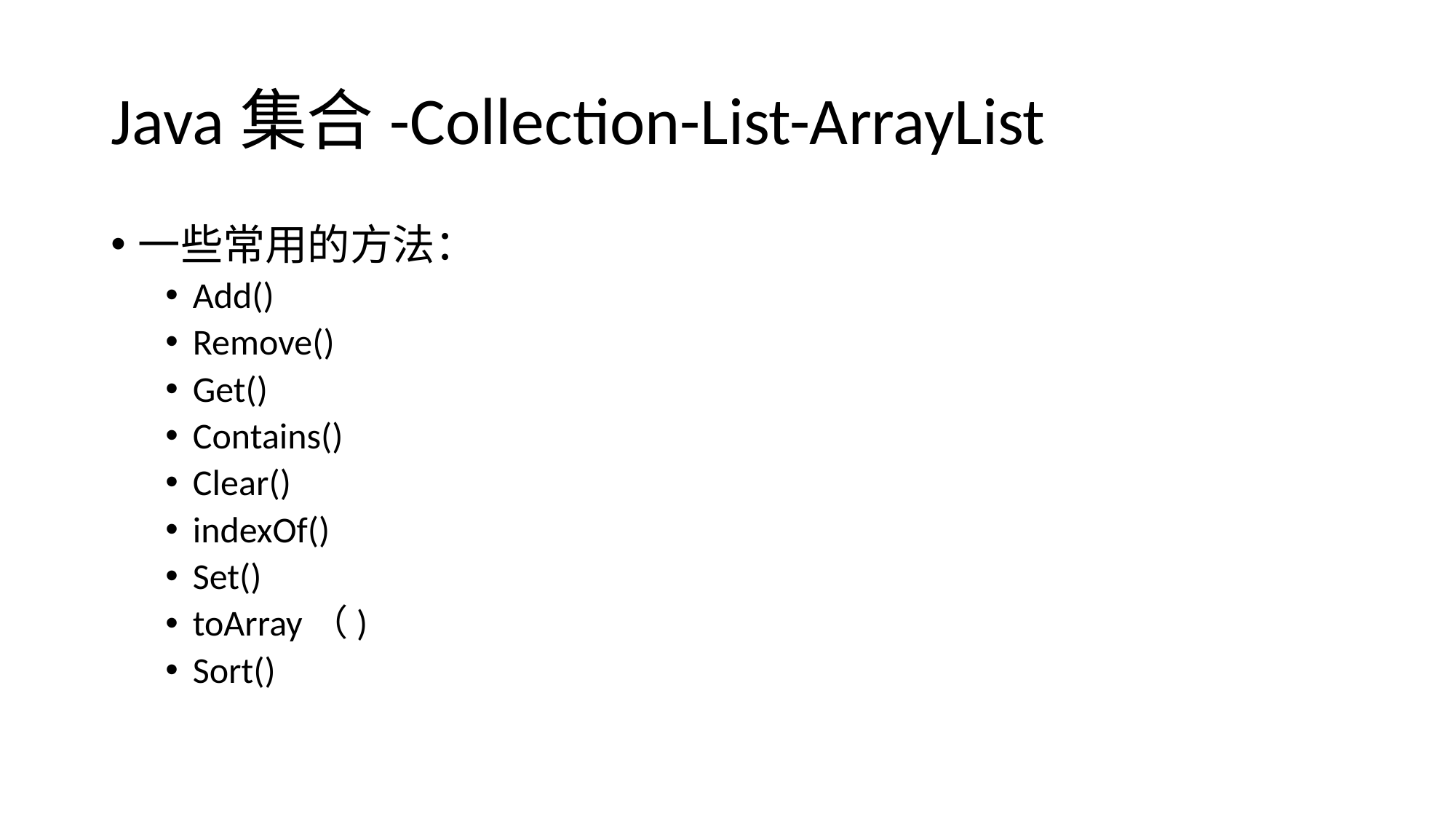

# Java集合-Collection-List-ArrayList
一些常用的方法：
Add()
Remove()
Get()
Contains()
Clear()
indexOf()
Set()
toArray（)
Sort()